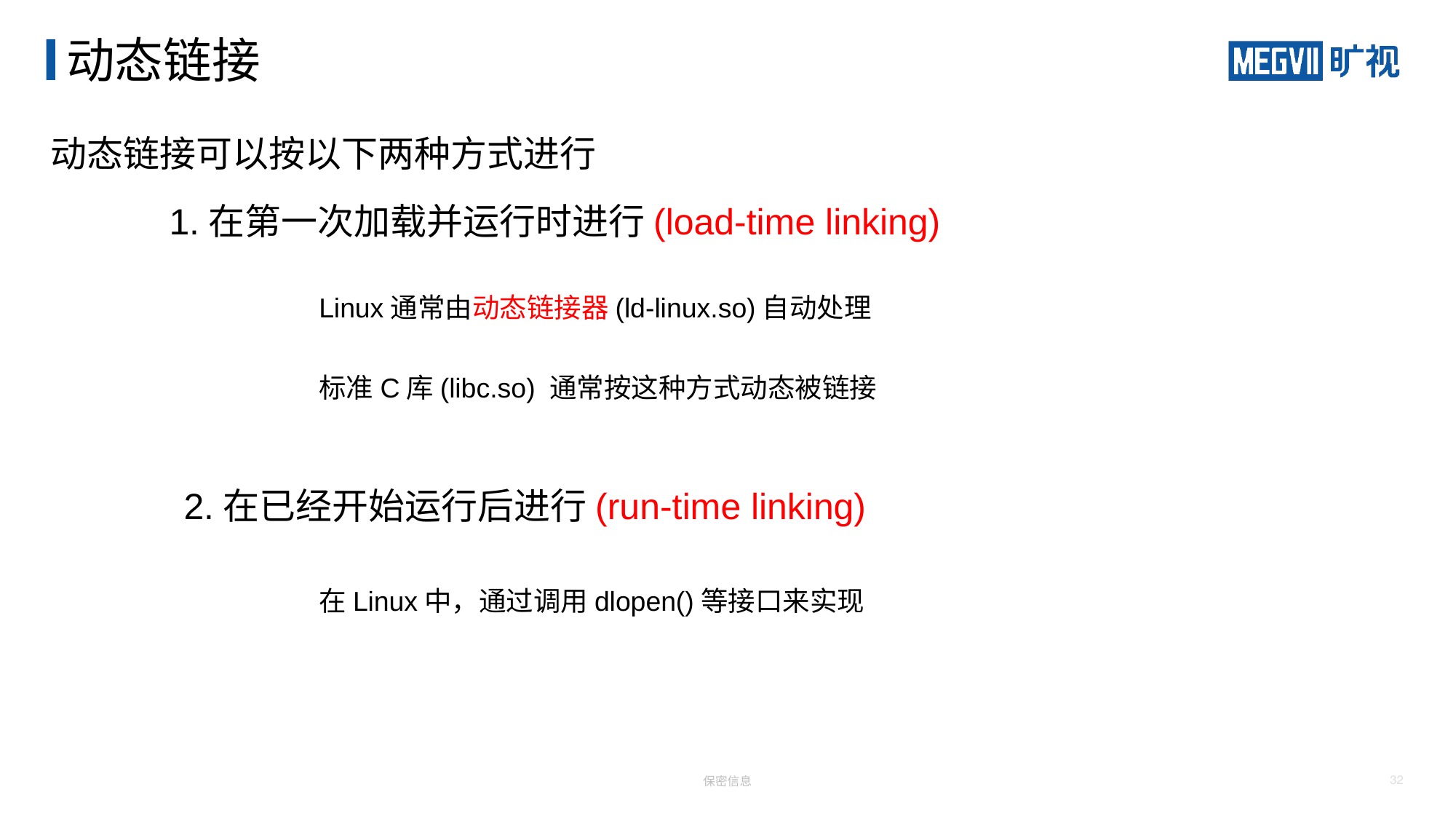

# 动态链接
动态链接可以按以下两种方式进行
1.在第一次加载并运行时进行(load-time linking)
Linux通常由动态链接器(ld-linux.so)自动处理
标准C库(libc.so) 通常按这种方式动态被链接
2.在已经开始运行后进行(run-time linking)
在Linux中，通过调用dlopen()等接口来实现